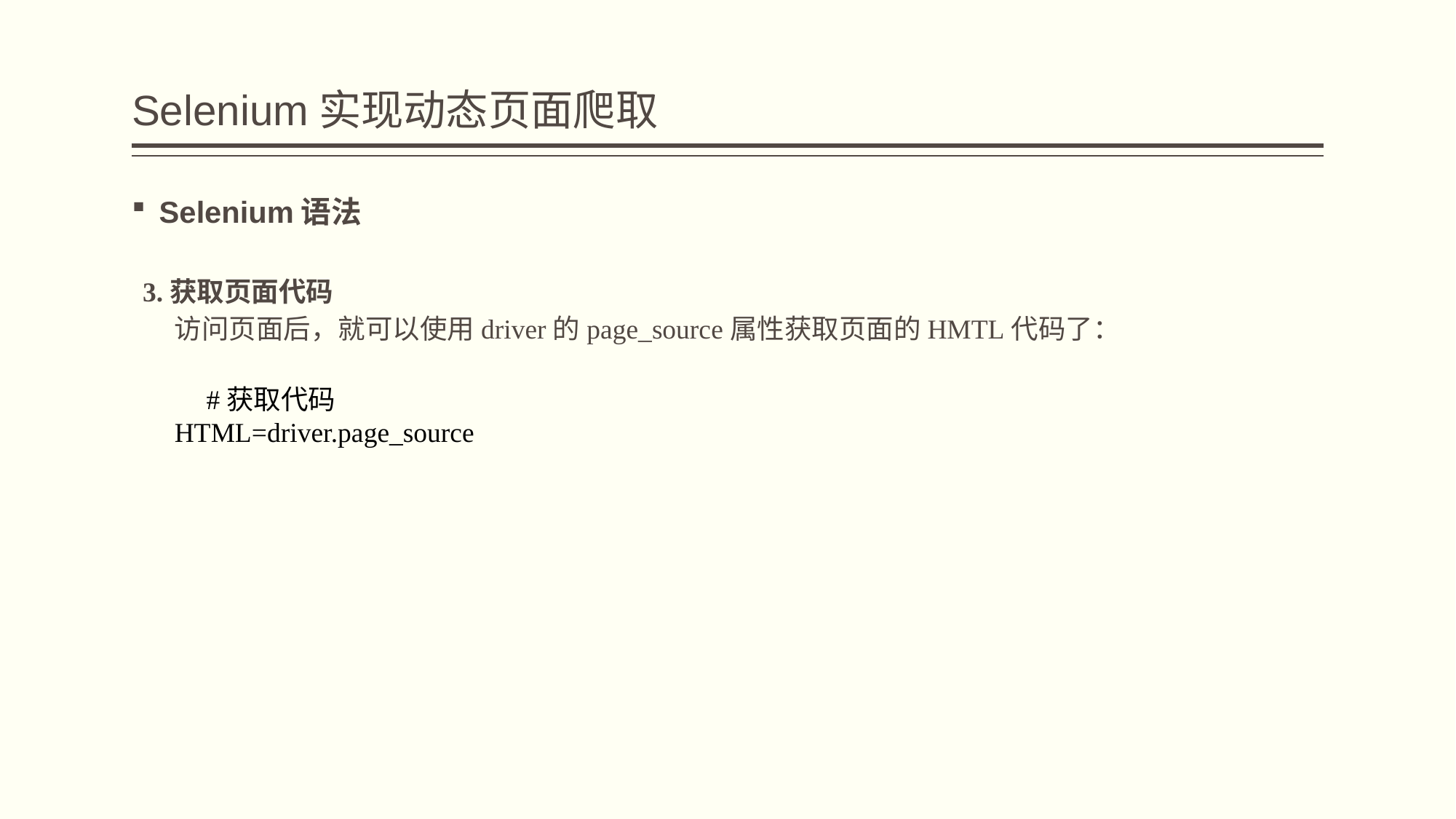

# Selenium实现动态页面爬取
Selenium语法
3.获取页面代码
访问页面后，就可以使用driver的page_source属性获取页面的HMTL代码了：

#获取代码
HTML=driver.page_source